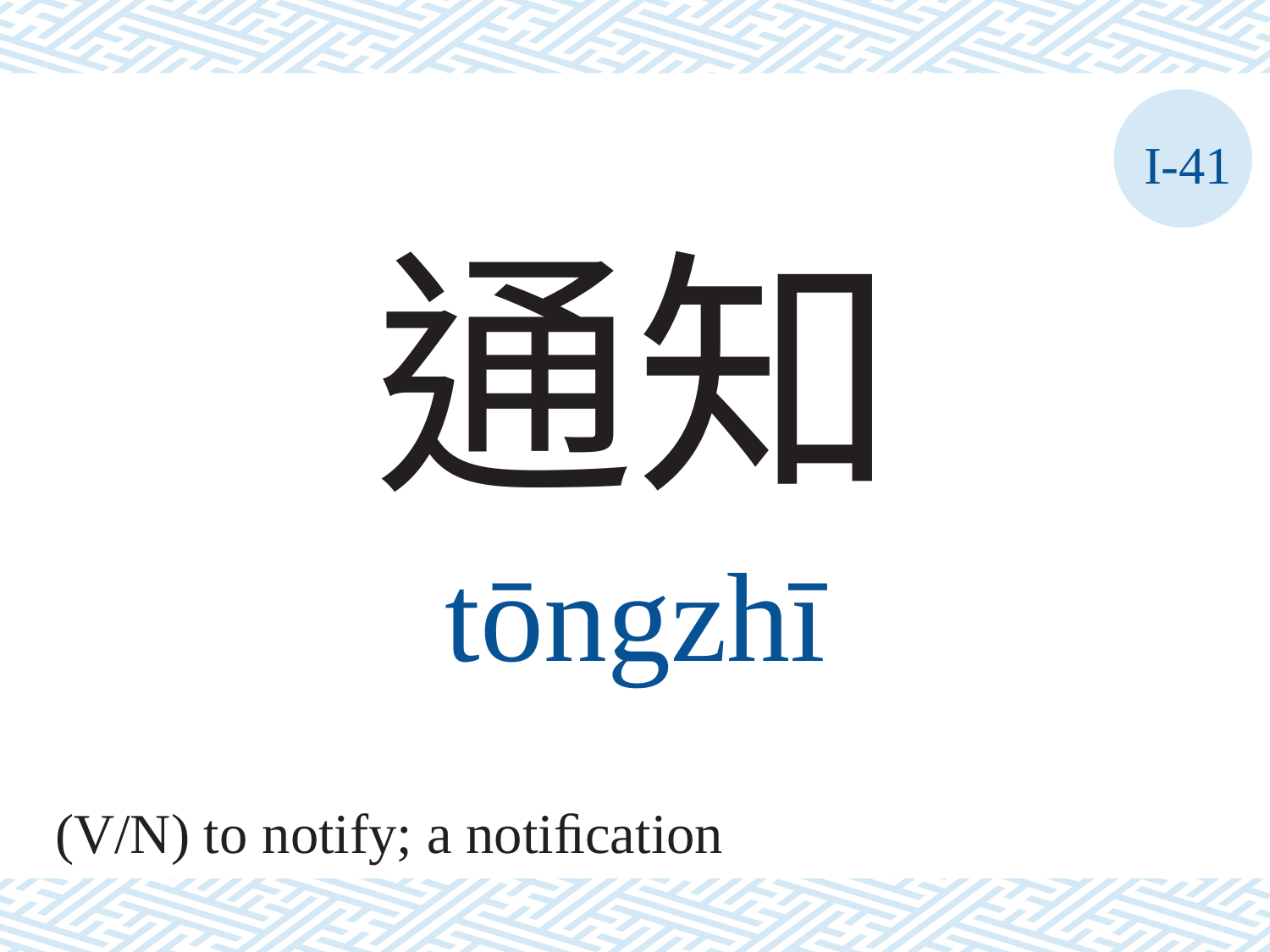

I-41
通知
tōngzhī
(V/N) to notify; a notiﬁcation